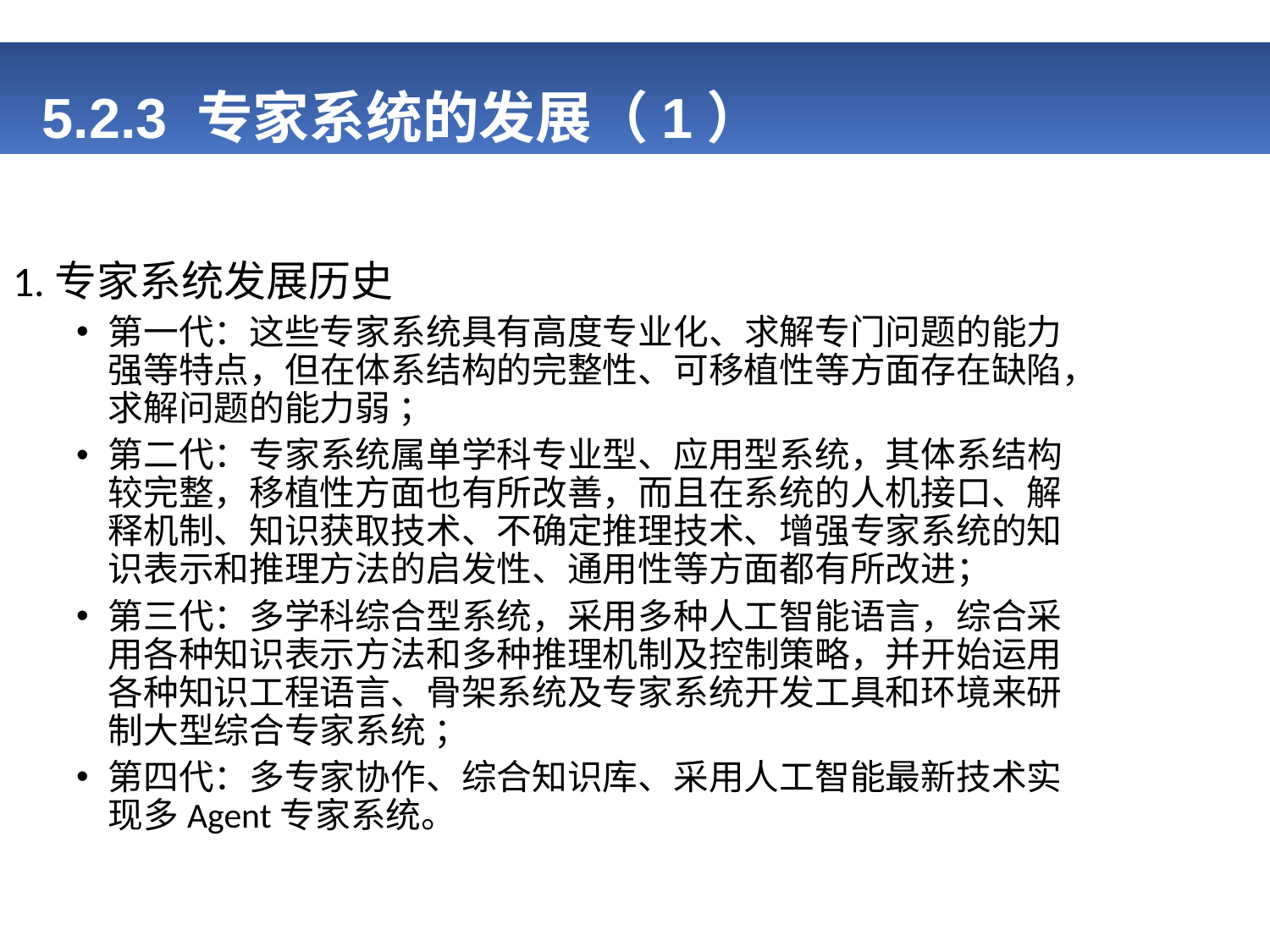

# 5.2.3 专家系统的发展（1）
1.专家系统发展历史
第一代：这些专家系统具有高度专业化、求解专门问题的能力强等特点，但在体系结构的完整性、可移植性等方面存在缺陷，求解问题的能力弱 ；
第二代：专家系统属单学科专业型、应用型系统，其体系结构较完整，移植性方面也有所改善，而且在系统的人机接口、解释机制、知识获取技术、不确定推理技术、增强专家系统的知识表示和推理方法的启发性、通用性等方面都有所改进；
第三代：多学科综合型系统，采用多种人工智能语言，综合采用各种知识表示方法和多种推理机制及控制策略，并开始运用各种知识工程语言、骨架系统及专家系统开发工具和环境来研制大型综合专家系统 ；
第四代：多专家协作、综合知识库、采用人工智能最新技术实现多Agent专家系统。

35